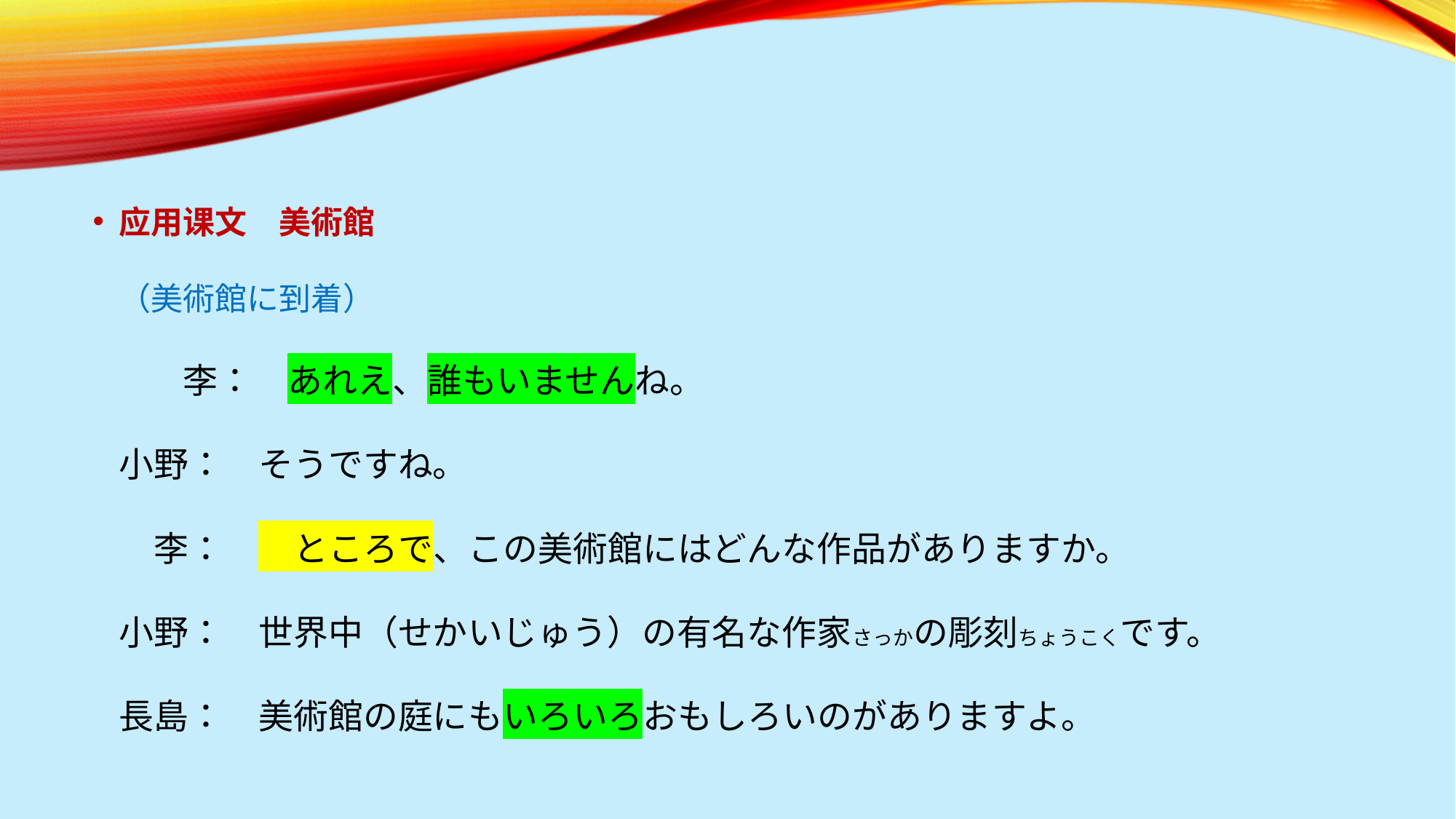

应用课文　美術館
（美術館に到着）　　
　　李：　あれえ、誰もいませんね。　
小野：　そうですね。
　李：　　ところで、この美術館にはどんな作品がありますか。
小野：　世界中（せかいじゅう）の有名な作家さっかの彫刻ちょうこくです。
長島：　美術館の庭にもいろいろおもしろいのがありますよ。